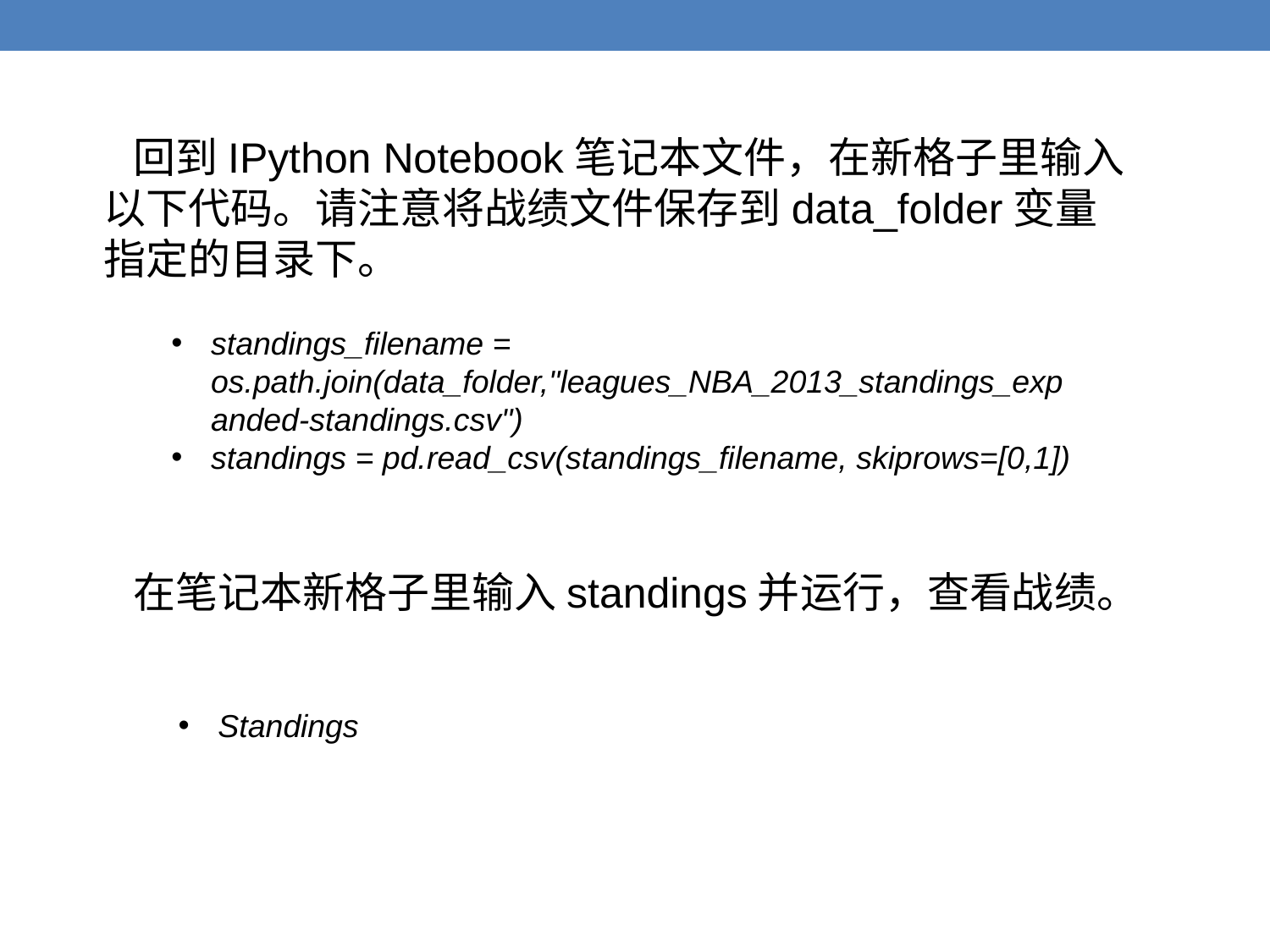

回到IPython Notebook笔记本文件，在新格子里输入以下代码。请注意将战绩文件保存到data_folder变量指定的目录下。
standings_filename = os.path.join(data_folder,"leagues_NBA_2013_standings_expanded-standings.csv")
standings = pd.read_csv(standings_filename, skiprows=[0,1])
  在笔记本新格子里输入standings并运行，查看战绩。
Standings